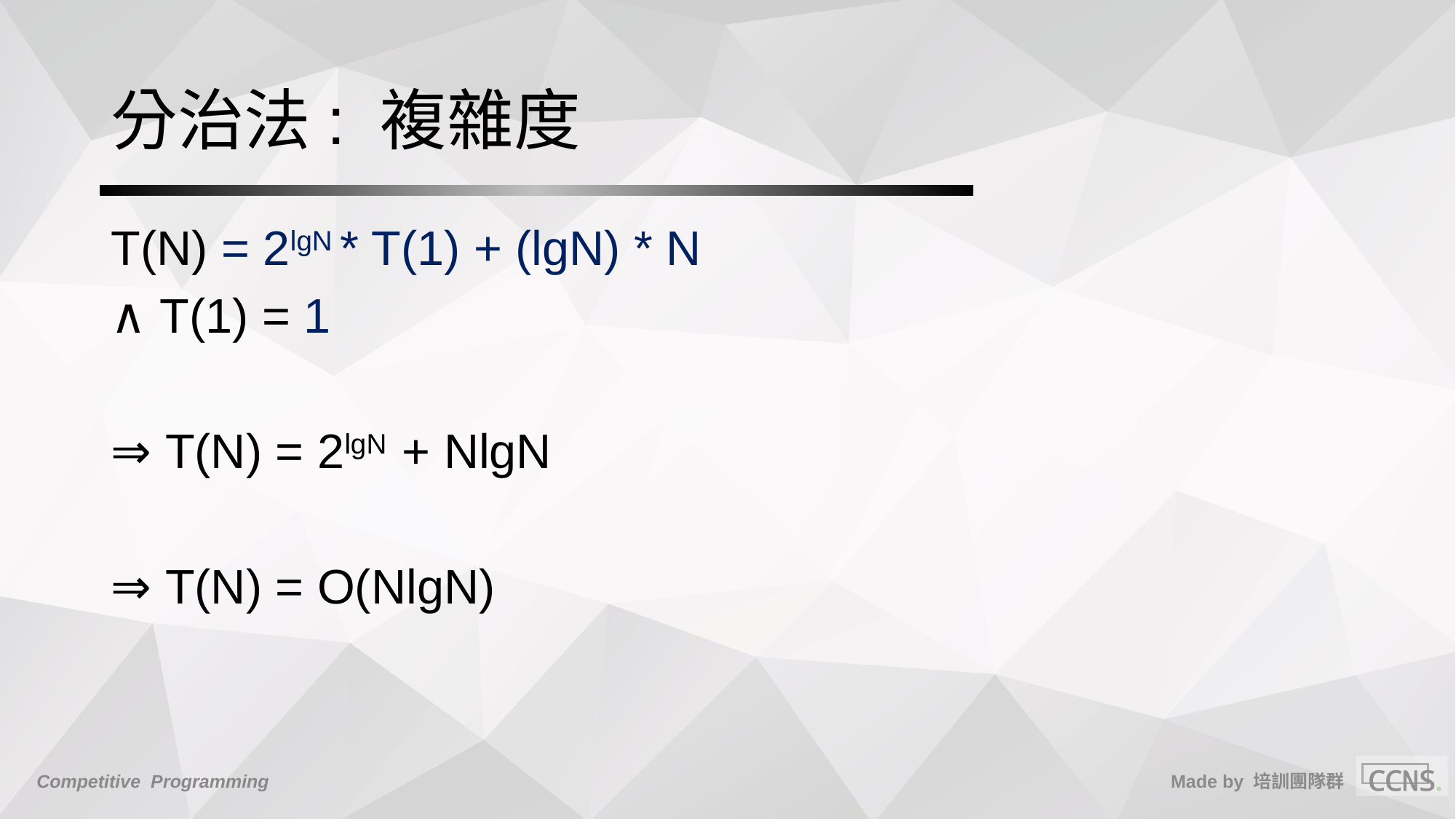

# 分治法: 複雜度
T(N) = 2lgN * T(1) + (lgN) * N
∧ T(1) = 1

⇒ T(N) = 2lgN  + NlgN

⇒ T(N) = O(NlgN)